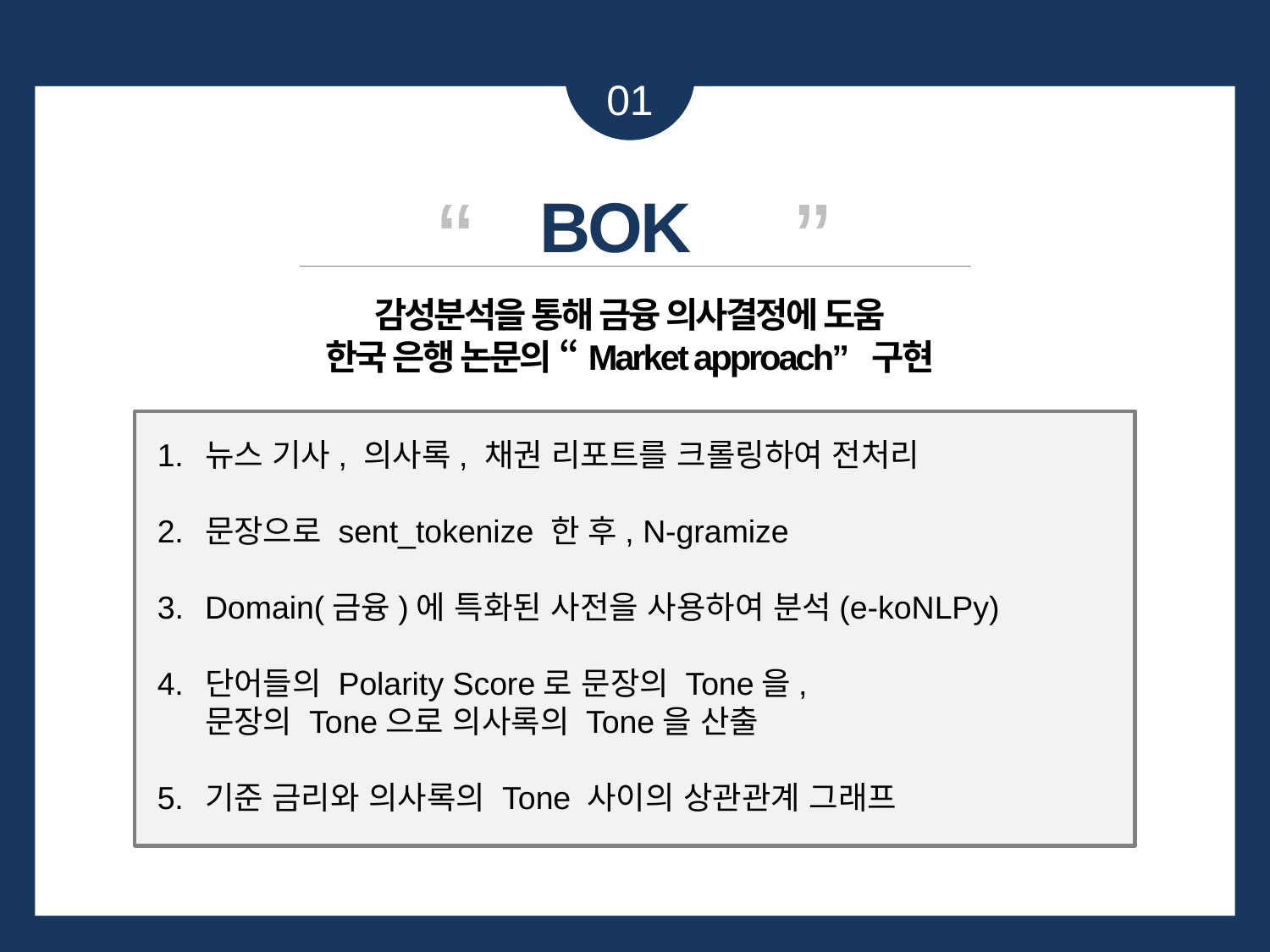

01

“           ”
BOK
감성분석을 통해 금융 의사결정에 도움
한국 은행 논문의 “Market approach”  구현

뉴스 기사, 의사록, 채권 리포트를 크롤링하여 전처리

문장으로 sent_tokenize 한 후, N-gramize

Domain(금융)에 특화된 사전을 사용하여 분석(e-koNLPy)

단어들의 Polarity Score로 문장의 Tone을,
문장의 Tone으로 의사록의 Tone을 산출
기준 금리와 의사록의 Tone 사이의 상관관계 그래프